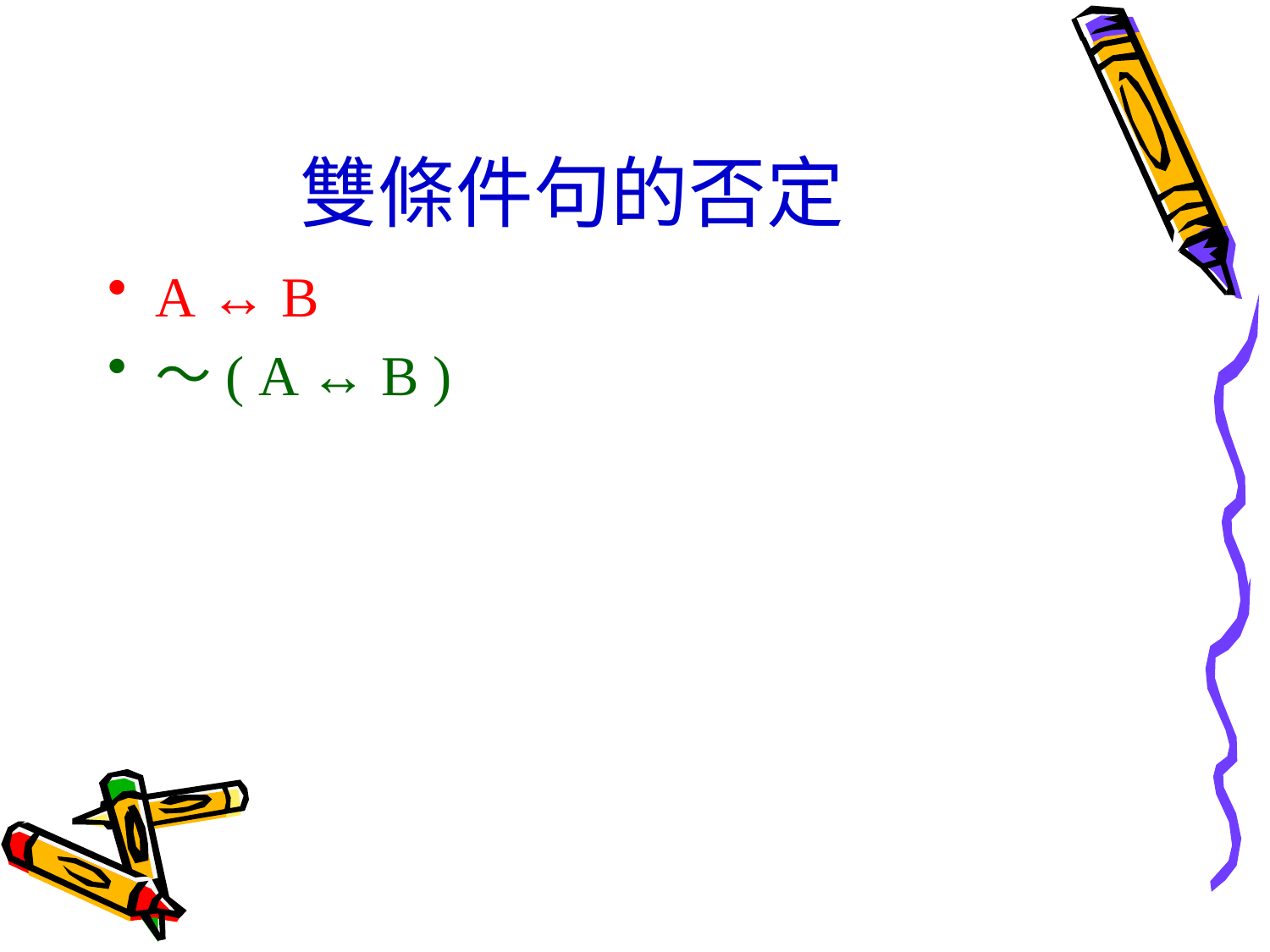

# 雙條件句的否定
A ↔︎ B
～( A ↔︎ B )